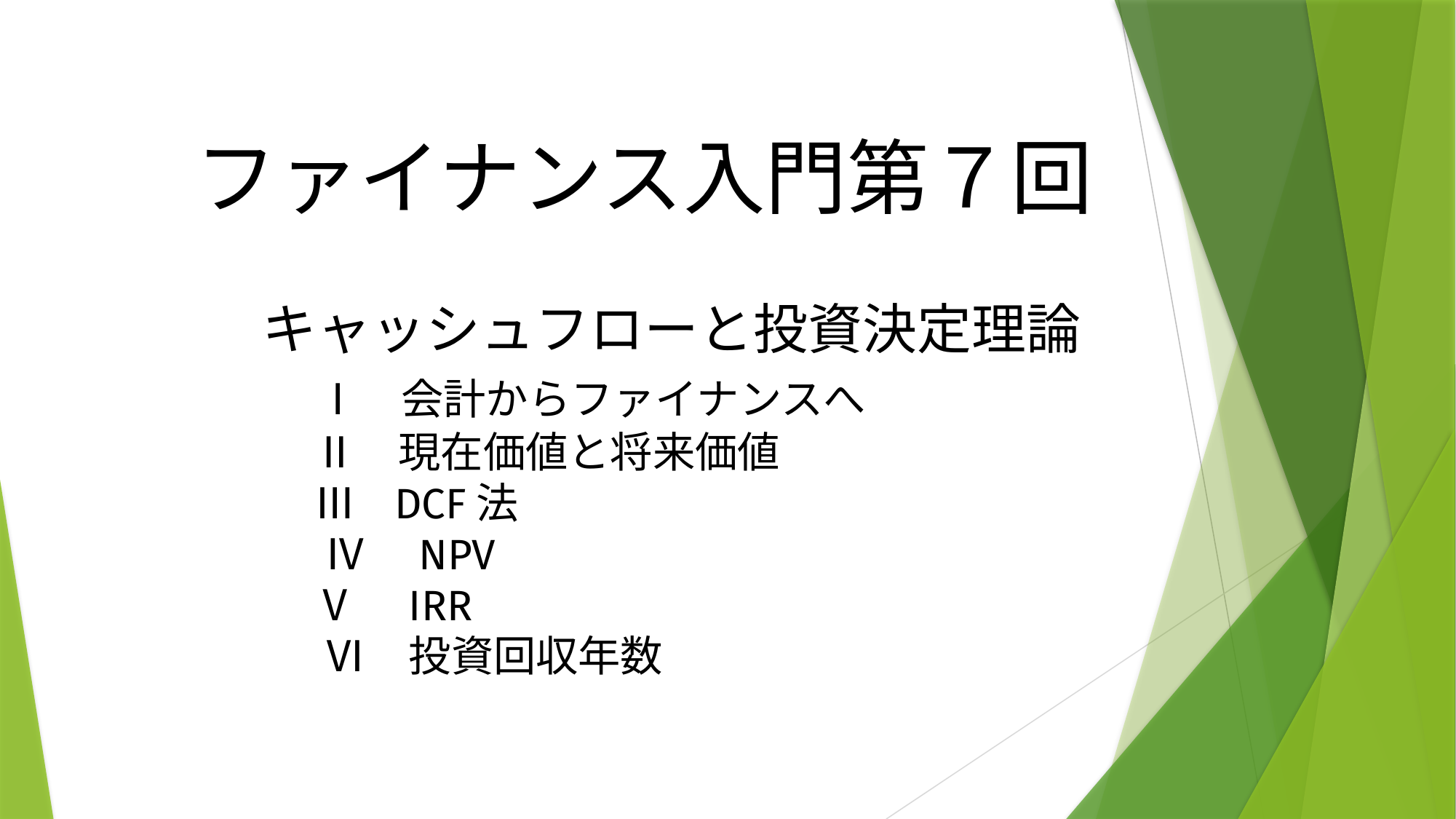

ファイナンス入門第７回
キャッシュフローと投資決定理論
　Ⅰ　会計からファイナンスへ
　 Ⅱ　現在価値と将来価値
　 Ⅲ   DCF法
 　Ⅳ　NPV
　 Ⅴ　IRR
 　Ⅵ　投資回収年数